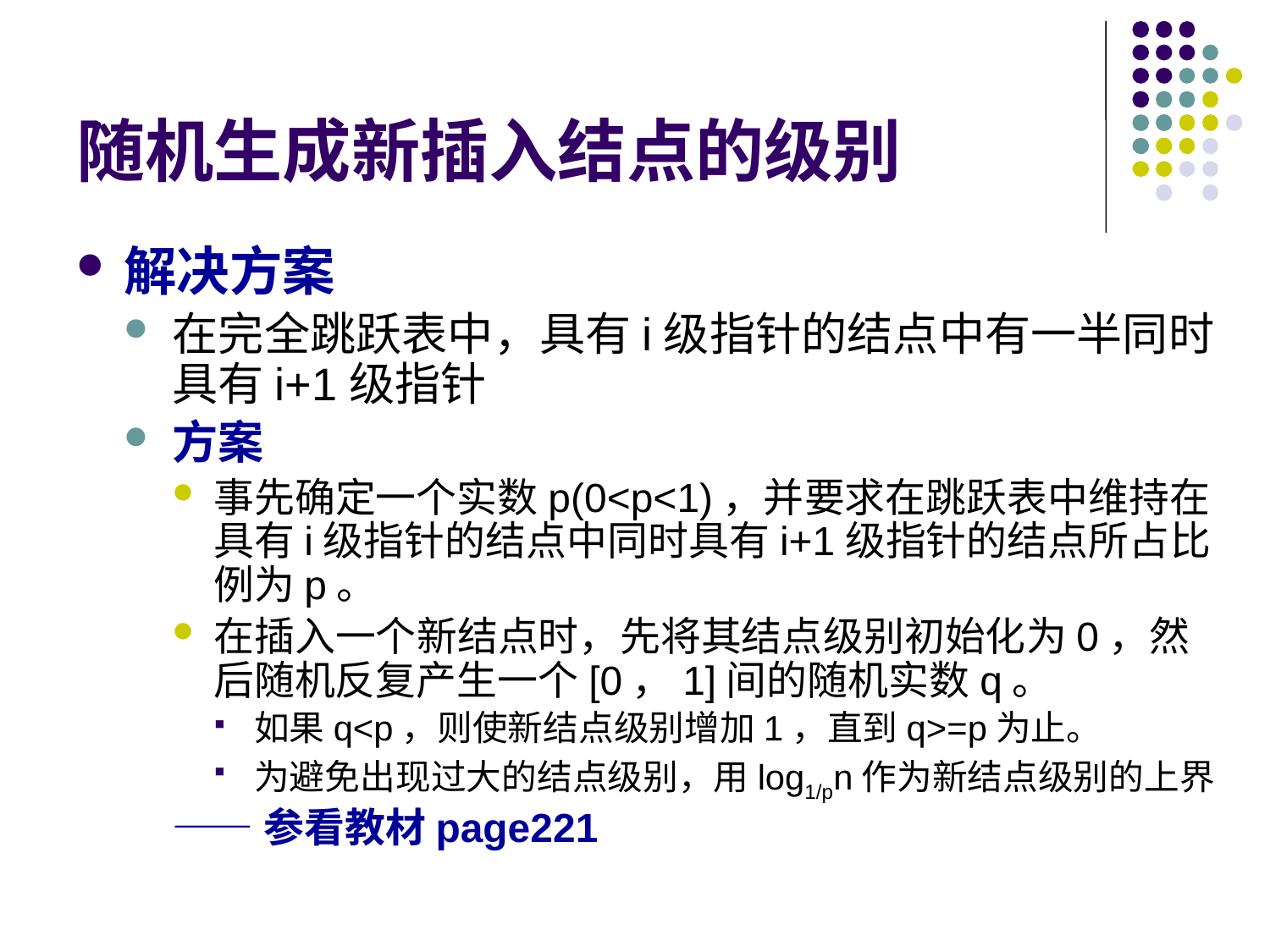

# 随机生成新插入结点的级别
解决方案
在完全跳跃表中，具有i级指针的结点中有一半同时具有i+1级指针
方案
事先确定一个实数p(0<p<1)，并要求在跳跃表中维持在具有i级指针的结点中同时具有i+1级指针的结点所占比例为p。
在插入一个新结点时，先将其结点级别初始化为0，然后随机反复产生一个[0，1]间的随机实数q。
如果q<p，则使新结点级别增加1，直到q>=p为止。
为避免出现过大的结点级别，用log1/pn作为新结点级别的上界
——参看教材page221